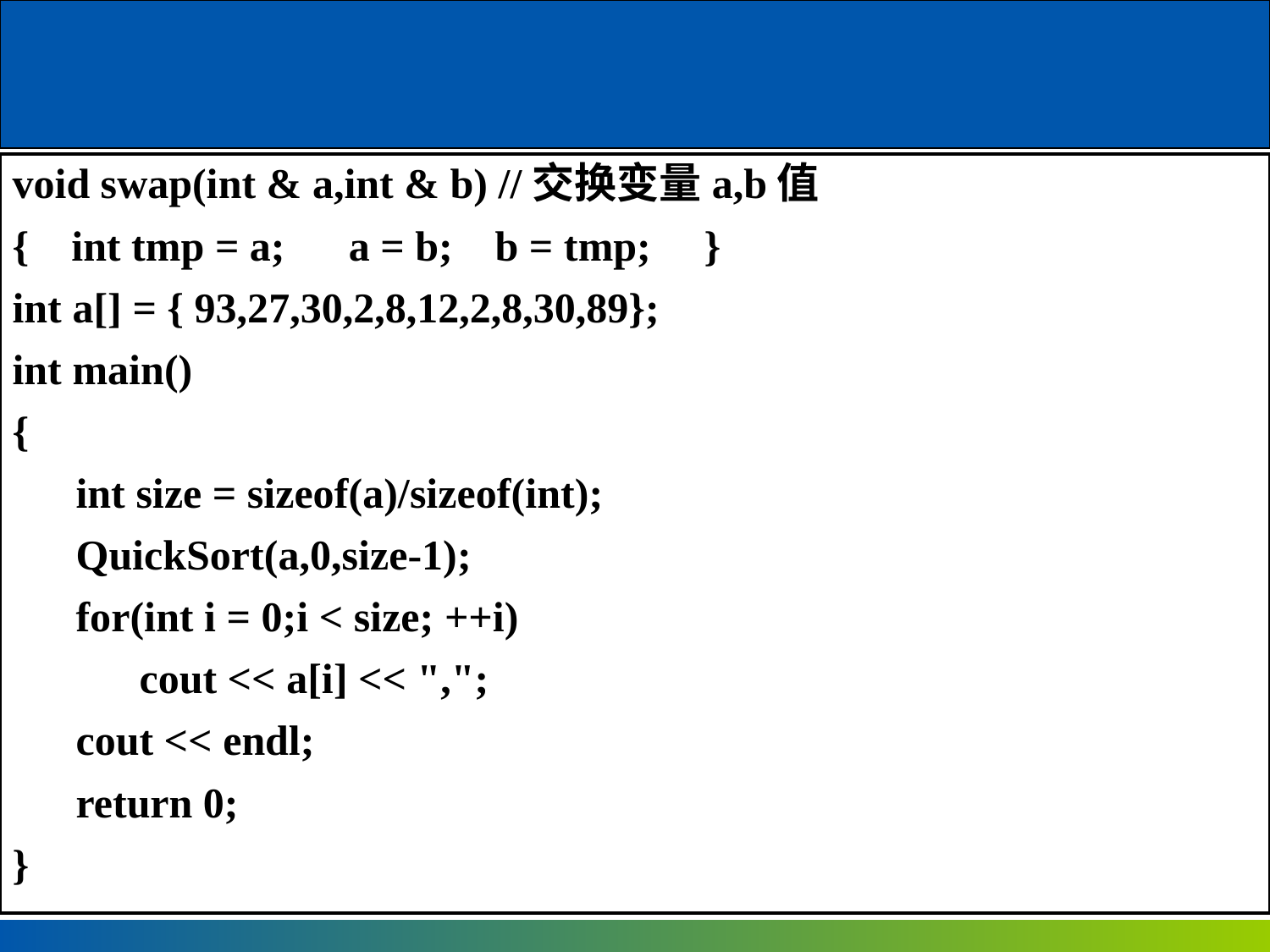

void swap(int & a,int & b) //交换变量a,b值
{    int tmp = a;      a = b;    b = tmp;     }
int a[] = { 93,27,30,2,8,12,2,8,30,89};
int main()
{
int size = sizeof(a)/sizeof(int);
QuickSort(a,0,size-1);
for(int i = 0;i < size; ++i)
cout << a[i] << ",";
cout << endl;
return 0;
}